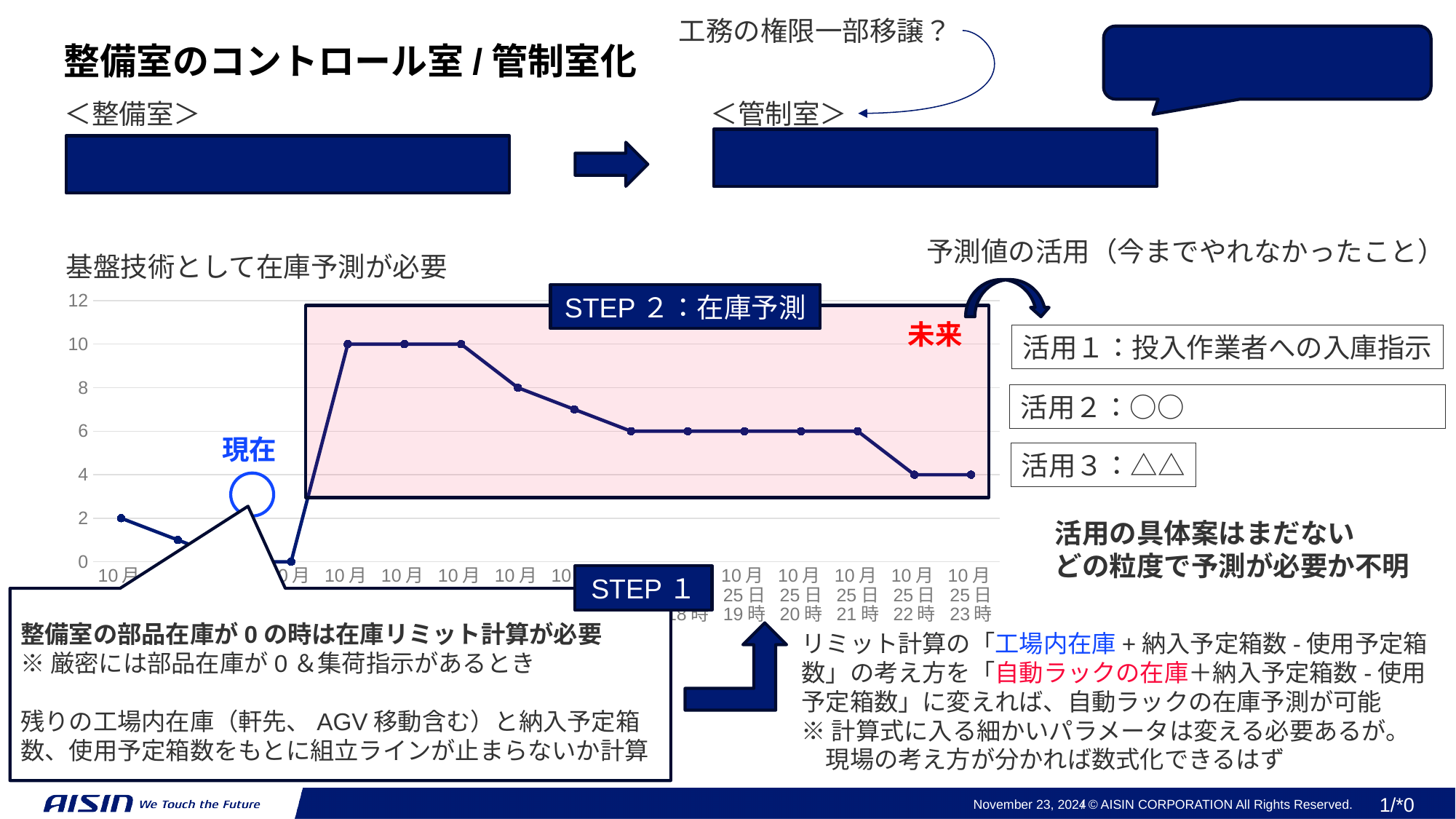

工務の権限一部移譲？

整備室のコントロール室/管制室化

＜整備室＞
＜管制室＞

予測値の活用（今までやれなかったこと）
基盤技術として在庫予測が必要

### Chart

| Category | 品番：●●● |
|---|---|
| 10月25日 8時 | 2.0 |
| 10月25日 9時 | 1.0 |
| 10月25日 10時 | 0.0 |
| 10月25日 11時 | 0.0 |
| 10月25日 12時 | 10.0 |
| 10月25日 13時 | 10.0 |
| 10月25日 14時 | 10.0 |
| 10月25日 15時 | 8.0 |
| 10月25日 16時 | 7.0 |
| 10月25日 17時 | 6.0 |
| 10月25日 18時 | 6.0 |
| 10月25日 19時 | 6.0 |
| 10月25日 20時 | 6.0 |
| 10月25日 21時 | 6.0 |
| 10月25日 22時 | 4.0 |
| 10月25日 23時 | 4.0 |
STEP２：在庫予測

未来
活用１：投入作業者への入庫指示
活用２：○○
現在
活用３：△△

活用の具体案はまだない
どの粒度で予測が必要か不明
STEP１

整備室の部品在庫が0の時は在庫リミット計算が必要
※厳密には部品在庫が0＆集荷指示があるとき

残りの工場内在庫（軒先、AGV移動含む）と納入予定箱数、使用予定箱数をもとに組立ラインが止まらないか計算

リミット計算の「工場内在庫+納入予定箱数-使用予定箱数」の考え方を「自動ラックの在庫＋納入予定箱数-使用予定箱数」に変えれば、自動ラックの在庫予測が可能
※計算式に入る細かいパラメータは変える必要あるが。
　現場の考え方が分かれば数式化できるはず
November 23, 2024